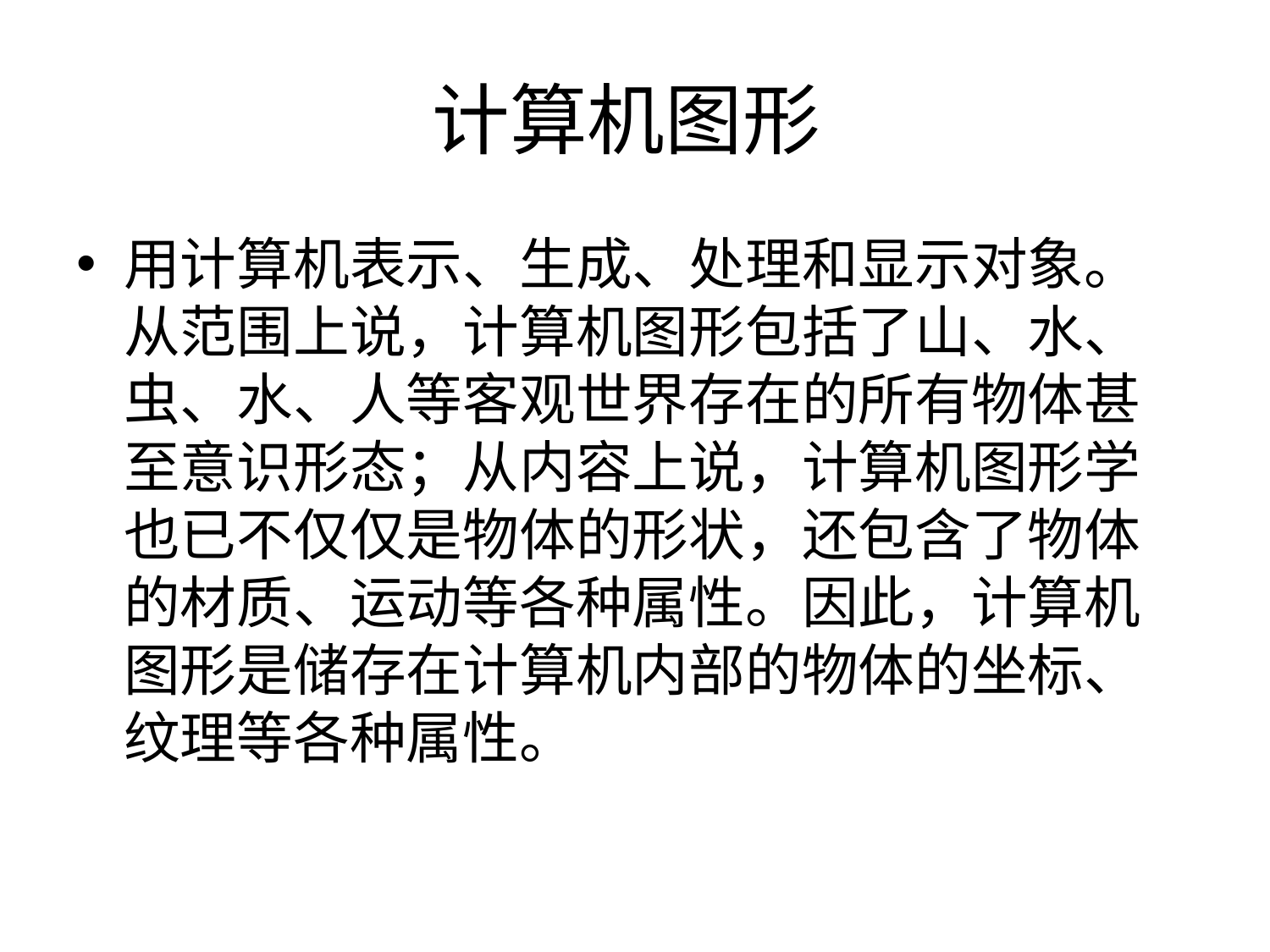

# 计算机图形
用计算机表示、生成、处理和显示对象。从范围上说，计算机图形包括了山、水、虫、水、人等客观世界存在的所有物体甚至意识形态；从内容上说，计算机图形学也已不仅仅是物体的形状，还包含了物体的材质、运动等各种属性。因此，计算机图形是储存在计算机内部的物体的坐标、纹理等各种属性。